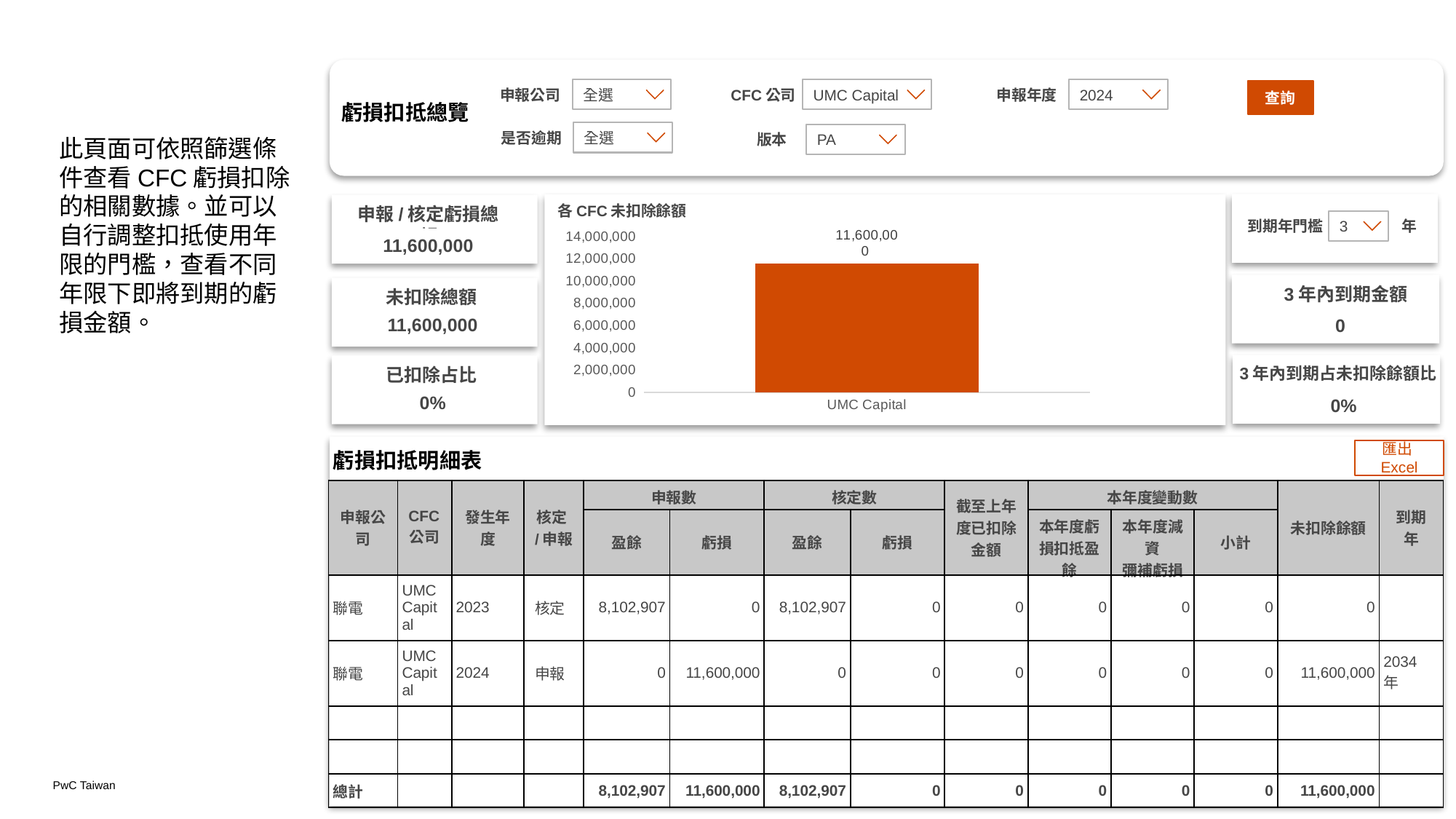

全選
UMC Capital
2024
查詢
申報公司
CFC公司
申報年度

虧損扣抵總覽
全選
PA
是否逾期
版本

此頁面可依照篩選條件查看CFC虧損扣除的相關數據。並可以自行調整扣抵使用年限的門檻，查看不同年限下即將到期的虧損金額。

各CFC未扣除餘額
申報/核定虧損總額
3
到期年門檻
年

### Chart

| Category | 數列 1 |
|---|---|
| UMC Capital | 11600000.0 |
11,600,000

3年內到期金額
0

未扣除總額
11,600,000

3年內到期占未扣除餘額比
0%

已扣除占比
0%

匯出Excel
虧損扣抵明細表
| 申報公司 | CFC公司 | 發生年度 | 核定/申報 | 申報數 |  | 核定數 |  | 截至上年度已扣除金額 | 本年度變動數 |  |  | 未扣除餘額 | 到期年 |
| --- | --- | --- | --- | --- | --- | --- | --- | --- | --- | --- | --- | --- | --- |
|  |  | 年度 |  | 盈餘 | 虧損 | 盈餘 | 虧損 | 截至上年度已扣除金額 | 本年度虧損扣抵盈餘 | 本年度減資 彌補虧損 | 小計 | 未扣除餘額 |  |
| 聯電 | UMC Capital | 2023 | 核定 | 8,102,907 | 0 | 8,102,907 | 0 | 0 | 0 | 0 | 0 | 0 |  |
| 聯電 | UMC Capital | 2024 | 申報 | 0 | 11,600,000 | 0 | 0 | 0 | 0 | 0 | 0 | 11,600,000 | 2034年 |
|  |  |  |  |  |  |  |  |  |  |  |  |  |  |
|  |  |  |  |  |  |  |  |  |  |  |  |  |  |
| 總計 |  |  |  | 8,102,907 | 11,600,000 | 8,102,907 | 0 | 0 | 0 | 0 | 0 | 11,600,000 |  |